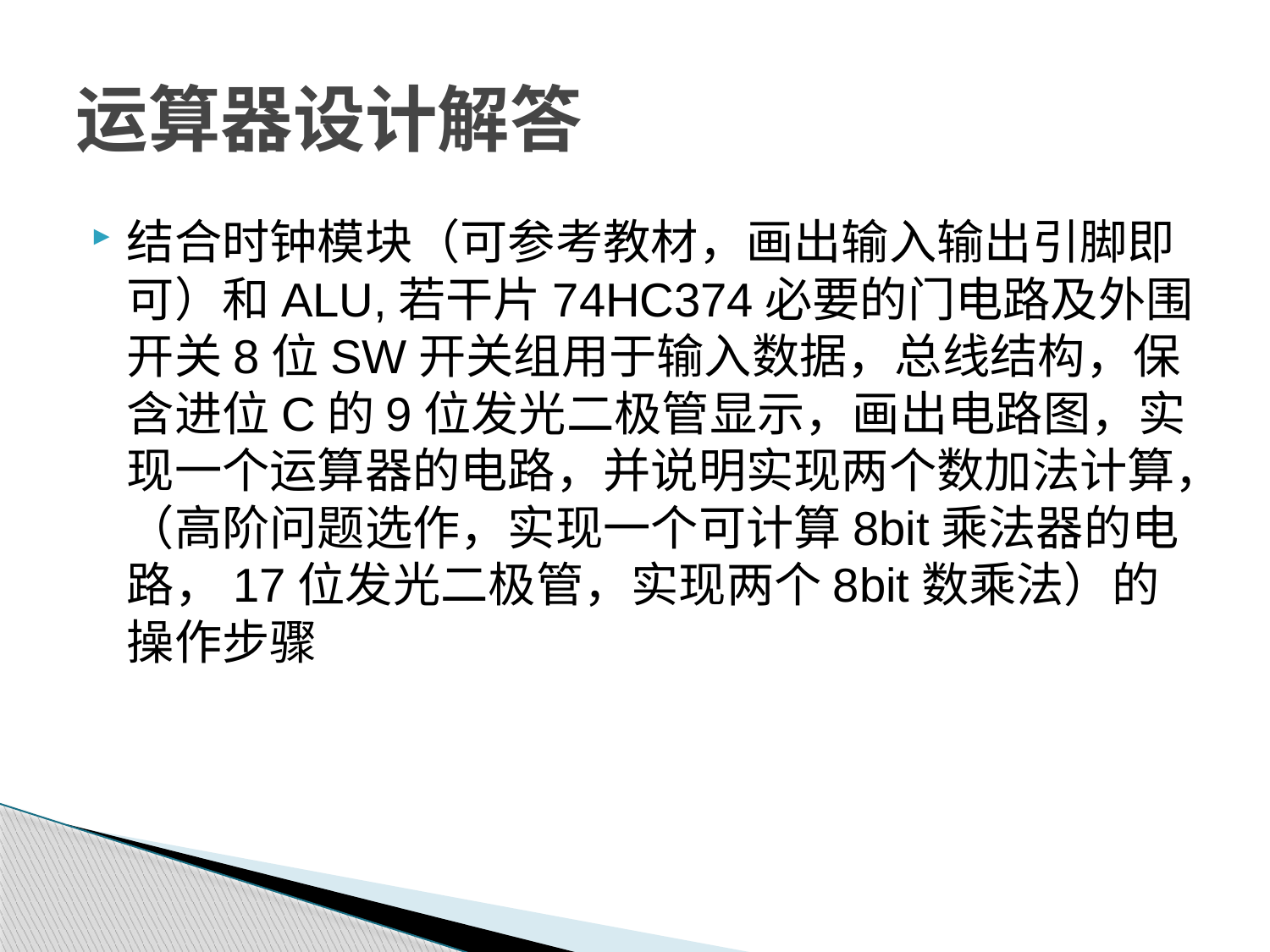

# 运算器设计解答
结合时钟模块（可参考教材，画出输入输出引脚即可）和ALU,若干片74HC374必要的门电路及外围开关8位SW开关组用于输入数据，总线结构，保含进位C的9位发光二极管显示，画出电路图，实现一个运算器的电路，并说明实现两个数加法计算，（高阶问题选作，实现一个可计算8bit乘法器的电路，17位发光二极管，实现两个8bit数乘法）的操作步骤